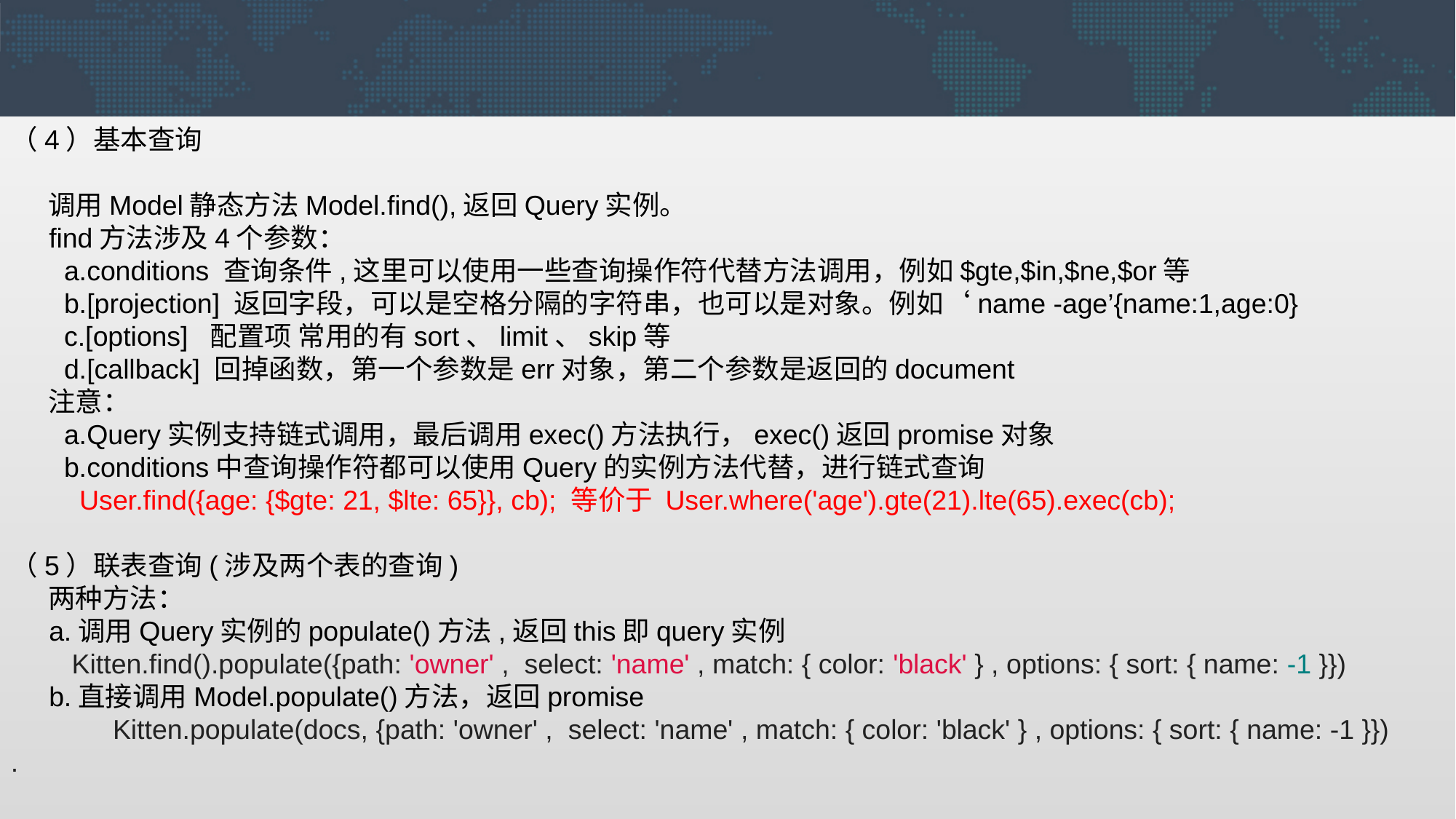

（4）基本查询

     调用Model静态方法Model.find(),返回Query实例。
     find方法涉及4个参数：
       a.conditions 查询条件,这里可以使用一些查询操作符代替方法调用，例如$gte,$in,$ne,$or等
       b.[projection] 返回字段，可以是空格分隔的字符串，也可以是对象。例如‘name -age’{name:1,age:0}
       c.[options]  配置项 常用的有sort、limit、skip等
       d.[callback] 回掉函数，第一个参数是err对象，第二个参数是返回的document
     注意：
       a.Query实例支持链式调用，最后调用exec()方法执行，exec()返回promise对象
       b.conditions中查询操作符都可以使用Query的实例方法代替，进行链式查询
         User.find({age: {$gte: 21, $lte: 65}}, cb); 等价于 User.where('age').gte(21).lte(65).exec(cb);

（5）联表查询(涉及两个表的查询)
     两种方法：
     a.调用Query实例的populate()方法,返回this即query实例
        Kitten.find().populate({path: 'owner' ,  select: 'name' , match: { color: 'black' } , options: { sort: { name: -1 }})
     b.直接调用Model.populate()方法，返回promise
                 Kitten.populate(docs, {path: 'owner' ,  select: 'name' , match: { color: 'black' } , options: { sort: { name: -1 }})
.